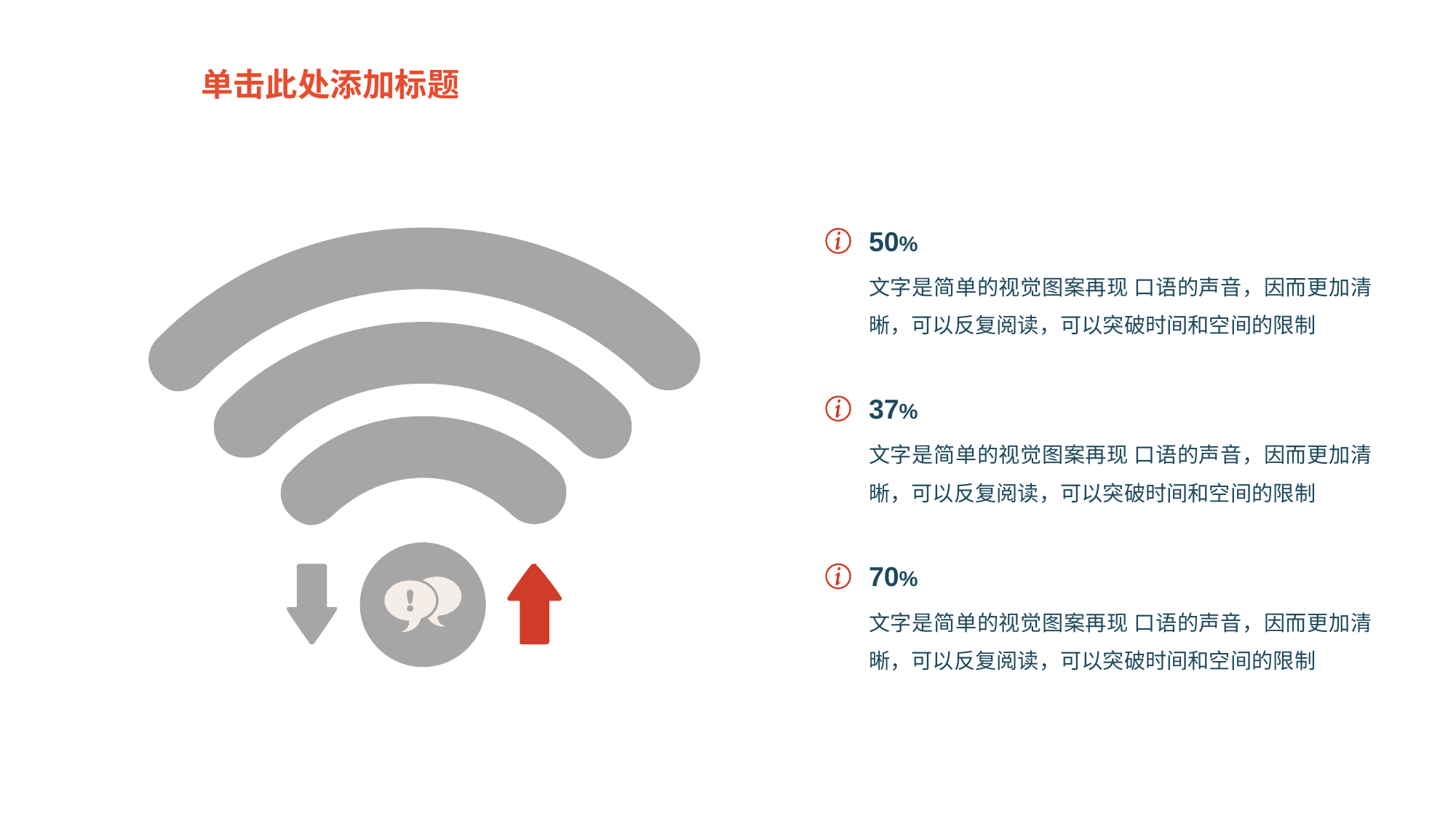

、
单击此处添加标题

50%

文字是简单的视觉图案再现 口语的声音，因而更加清晰，可以反复阅读，可以突破时间和空间的限制
37%

文字是简单的视觉图案再现 口语的声音，因而更加清晰，可以反复阅读，可以突破时间和空间的限制
70%

文字是简单的视觉图案再现 口语的声音，因而更加清晰，可以反复阅读，可以突破时间和空间的限制